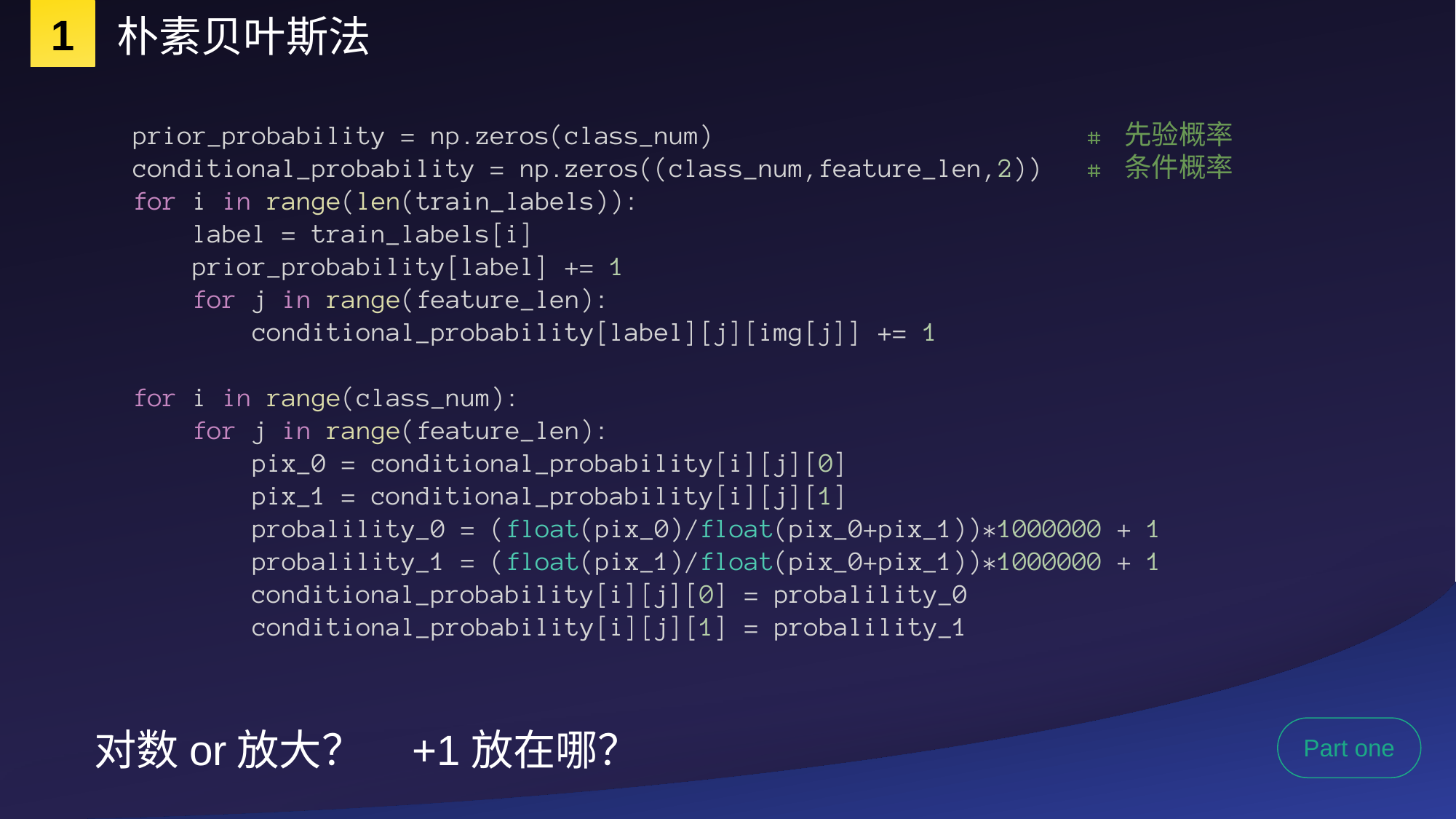

1

朴素贝叶斯法
    prior_probability = np.zeros(class_num)                         # 先验概率
    conditional_probability = np.zeros((class_num,feature_len,2))   # 条件概率
    for i in range(len(train_labels)):
        label = train_labels[i]
        prior_probability[label] += 1
        for j in range(feature_len):
            conditional_probability[label][j][img[j]] += 1

    for i in range(class_num):
        for j in range(feature_len):
            pix_0 = conditional_probability[i][j][0]
            pix_1 = conditional_probability[i][j][1]
            probalility_0 = (float(pix_0)/float(pix_0+pix_1))*1000000 + 1
            probalility_1 = (float(pix_1)/float(pix_0+pix_1))*1000000 + 1
            conditional_probability[i][j][0] = probalility_0
            conditional_probability[i][j][1] = probalility_1

Part one
对数or放大？    +1放在哪？